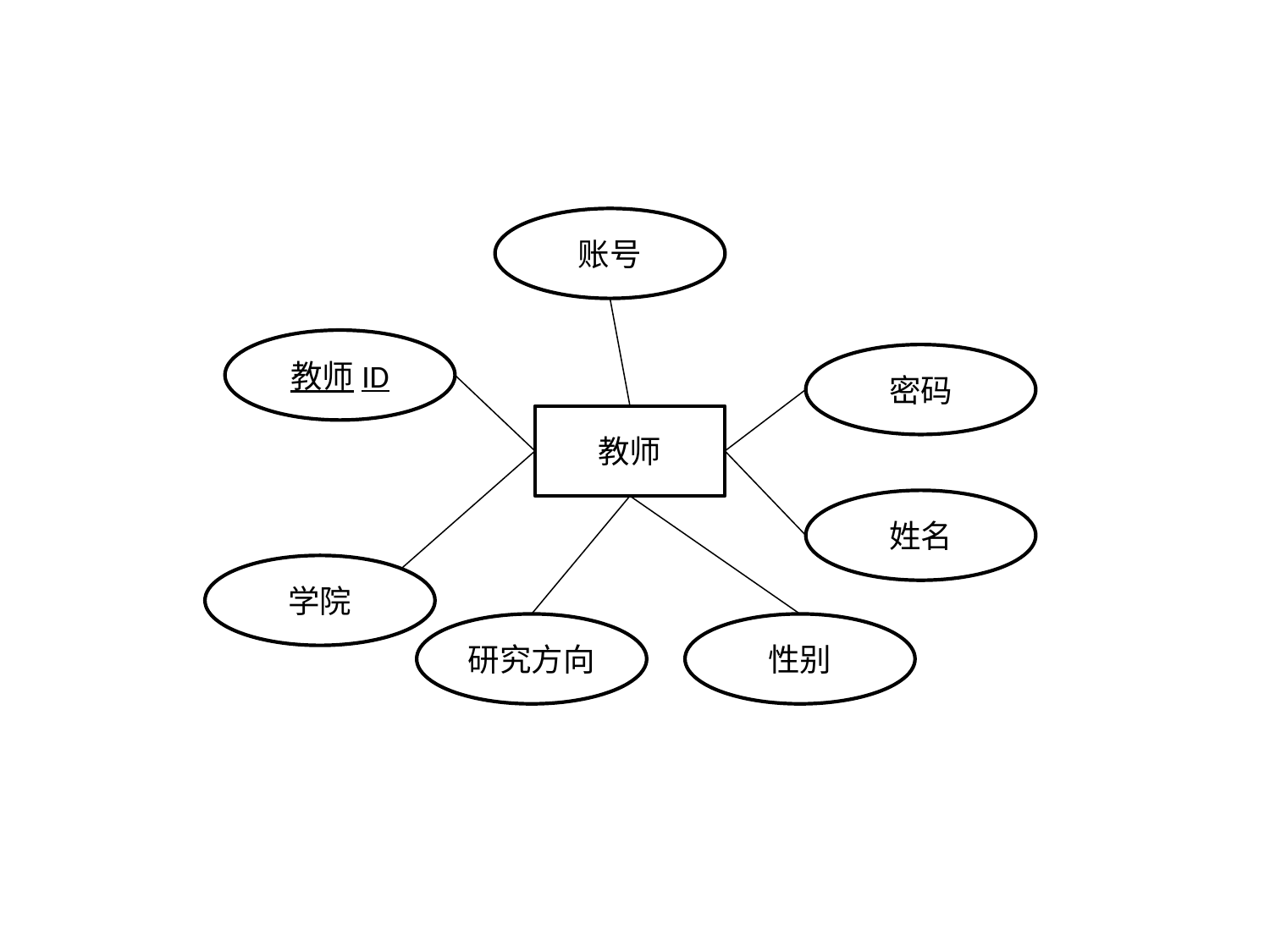

账号
教师ID
密码
教师
姓名
学院
研究方向
性别